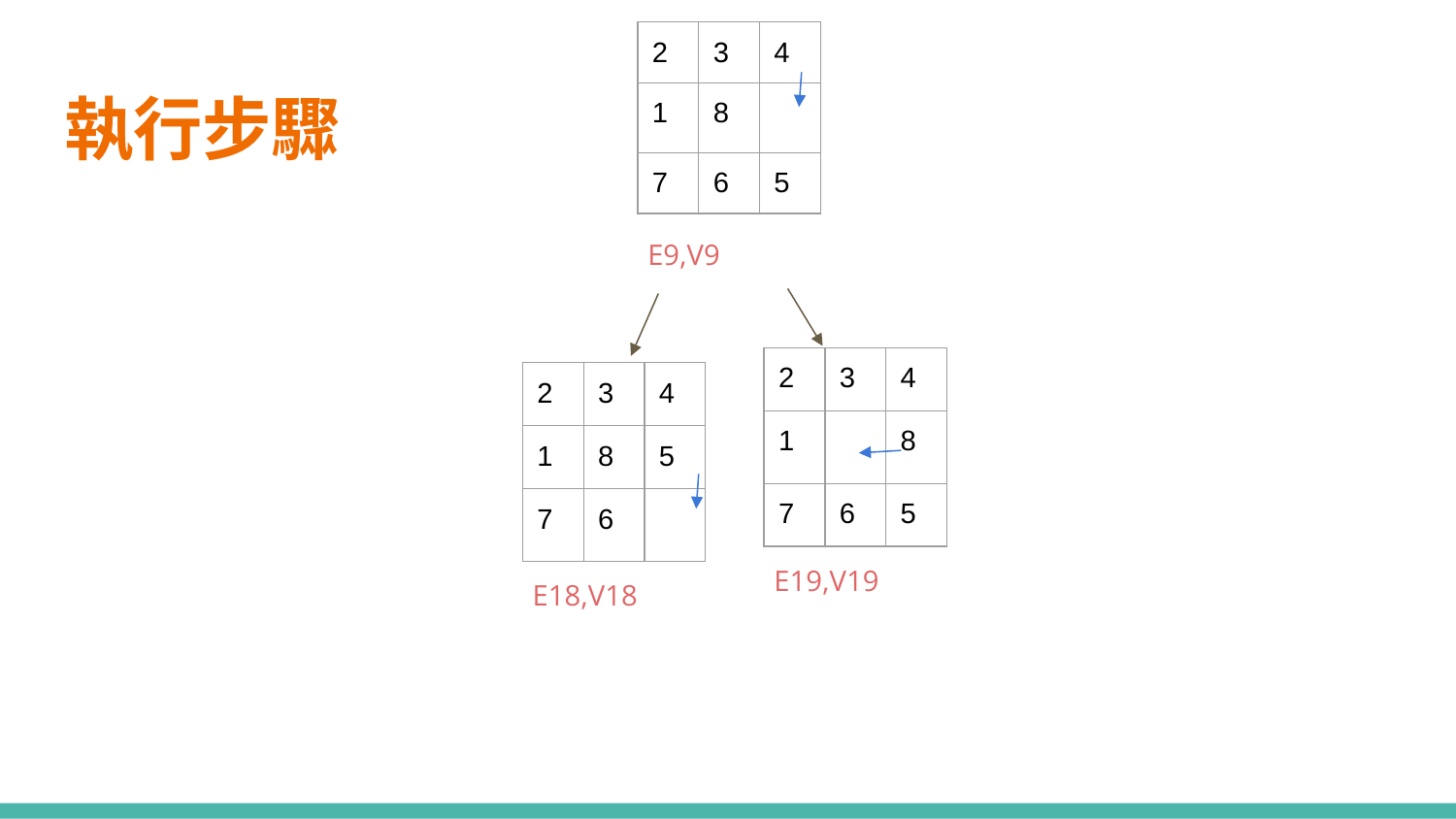

| 2 | 3 | 4 |
| --- | --- | --- |
| 1 | 8 |  |
| 7 | 6 | 5 |
# 執行步驟
E9,V9
| 2 | 3 | 4 |
| --- | --- | --- |
| 1 |  | 8 |
| 7 | 6 | 5 |
| 2 | 3 | 4 |
| --- | --- | --- |
| 1 | 8 | 5 |
| 7 | 6 |  |
E19,V19
E18,V18